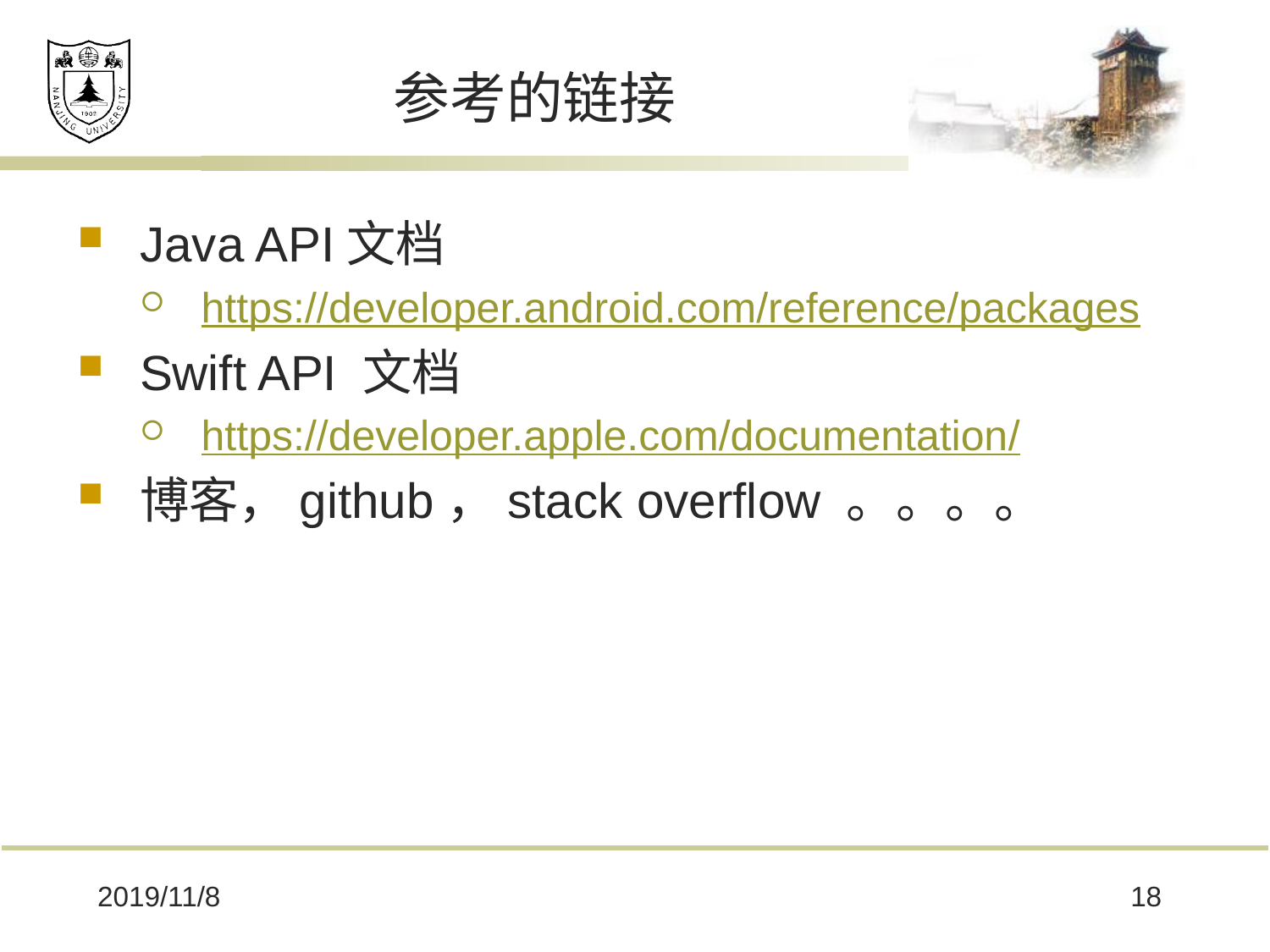

# 参考的链接
Java API文档
https://developer.android.com/reference/packages
Swift API 文档
https://developer.apple.com/documentation/
博客，github，stack overflow 。。。。
2019/11/8
18